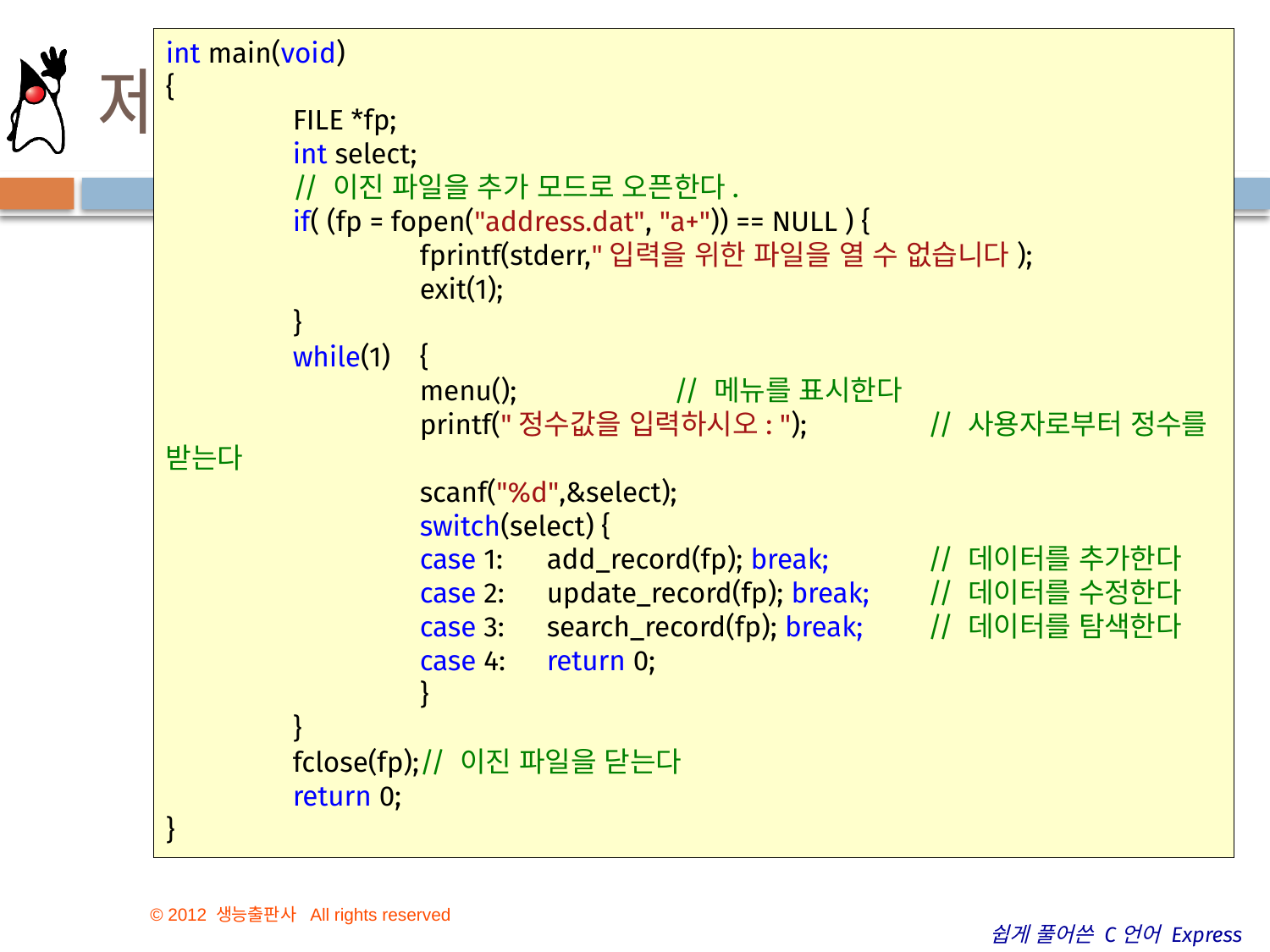

int main(void)
{
	FILE *fp;
	int select;
	// 이진 파일을 추가 모드로 오픈한다.
	if( (fp = fopen("address.dat", "a+")) == NULL ) {
		fprintf(stderr,"입력을 위한 파일을 열 수 없습니다);
		exit(1);
	}
	while(1) 	{
		menu();		// 메뉴를 표시한다
		printf("정수값을 입력하시오: ");	// 사용자로부터 정수를 받는다
		scanf("%d",&select);
		switch(select) {
		case 1:	add_record(fp); break;	// 데이터를 추가한다
		case 2:	update_record(fp); break;	// 데이터를 수정한다
		case 3:	search_record(fp); break;	// 데이터를 탐색한다
		case 4:	return 0;
		}
	}
	fclose(fp);	// 이진 파일을 닫는다
	return 0;
}
# 제